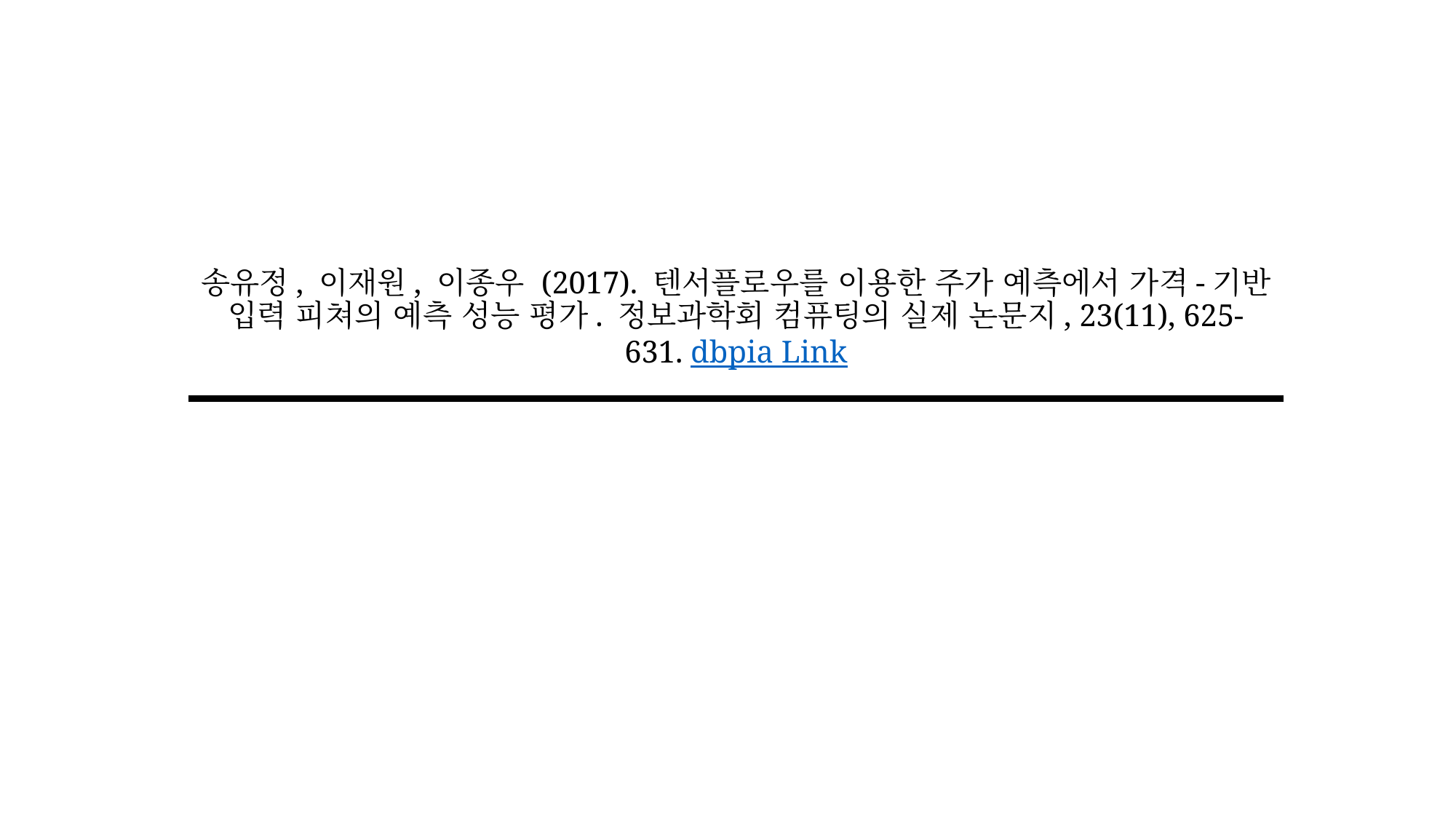

# 송유정, 이재원, 이종우 (2017). 텐서플로우를 이용한 주가 예측에서 가격-기반 입력 피쳐의 예측 성능 평가. 정보과학회 컴퓨팅의 실제 논문지, 23(11), 625-631. dbpia Link